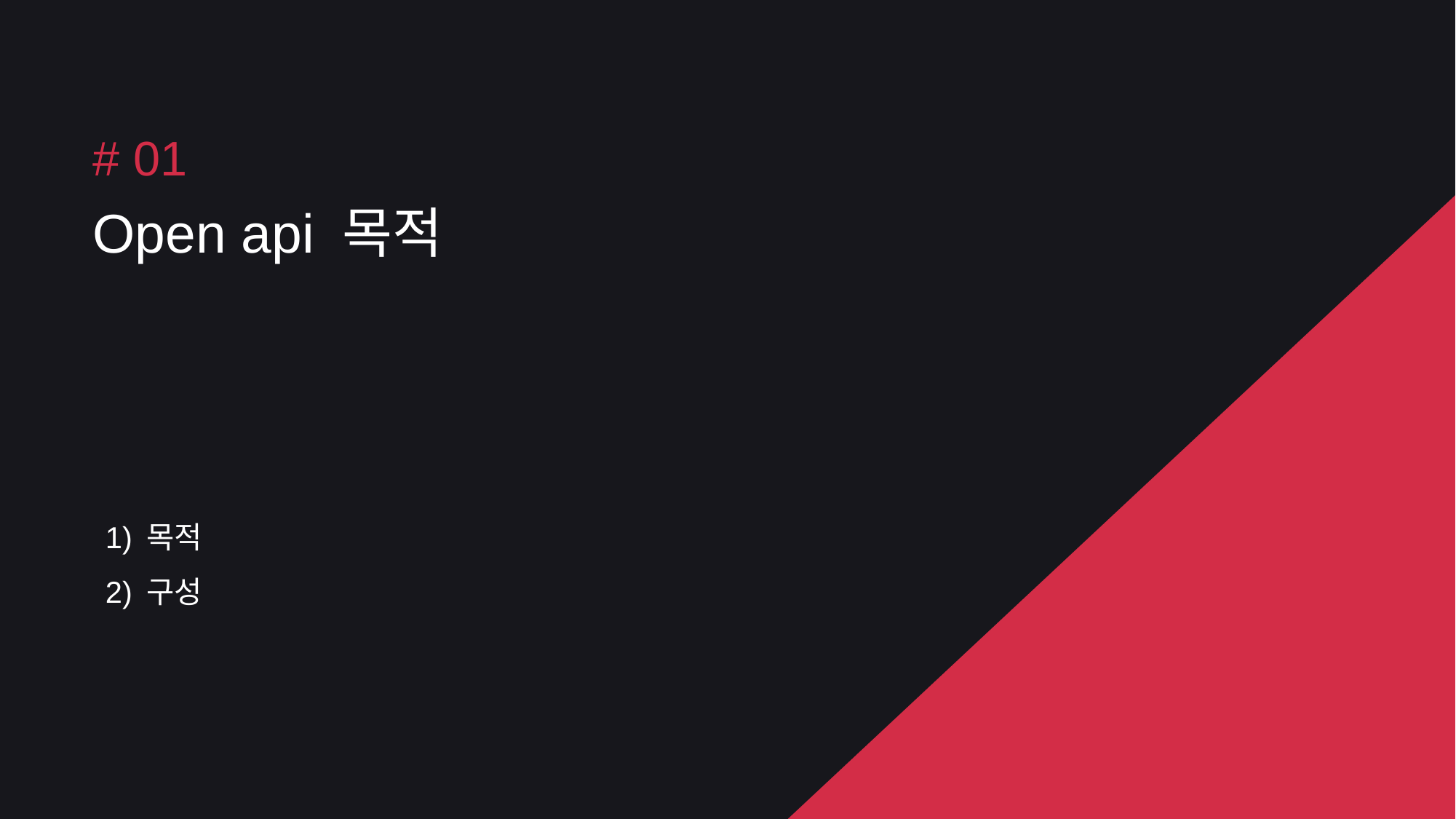

# 01
Open api 목적
목적
구성